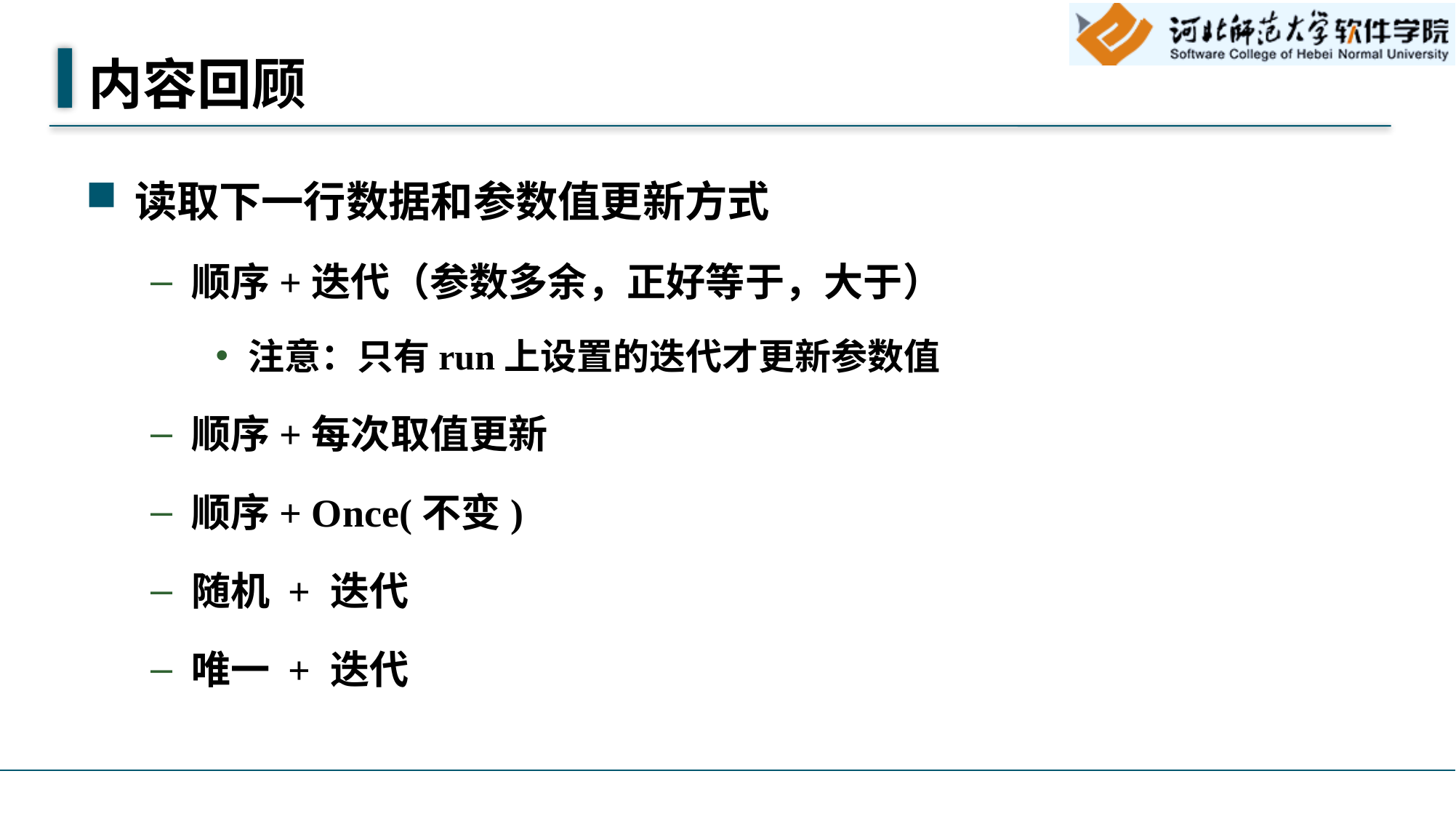

# 内容回顾
读取下一行数据和参数值更新方式
顺序+迭代（参数多余，正好等于，大于）
注意：只有run上设置的迭代才更新参数值
顺序+每次取值更新
顺序+ Once(不变)
随机 + 迭代
唯一 + 迭代